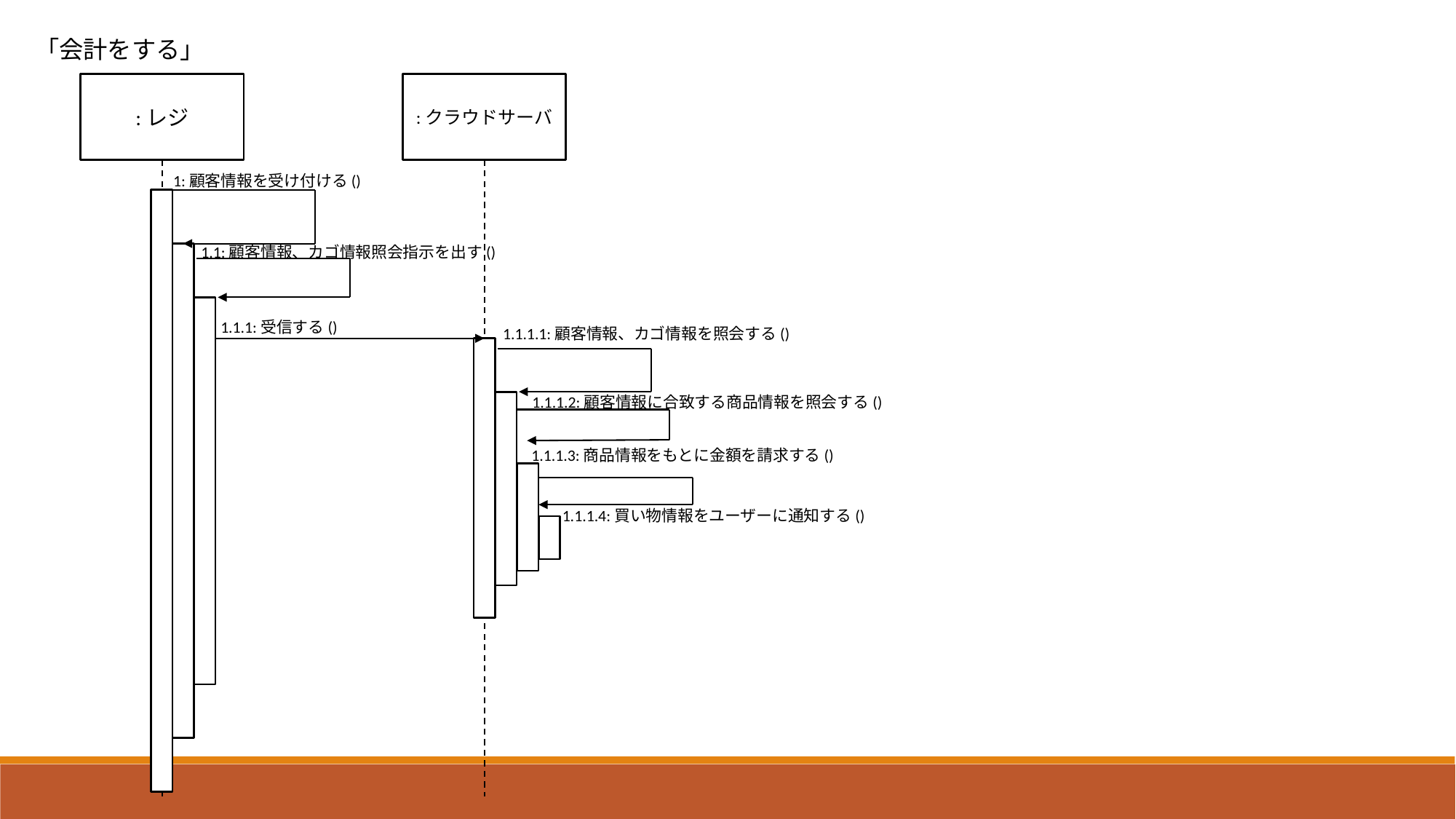

「会計をする」
:レジ
:クラウドサーバ
1:顧客情報を受け付ける()

1.1:顧客情報、カゴ情報照会指示を出す()

1.1.1:受信する()
1.1.1.1:顧客情報、カゴ情報を照会する()

1.1.1.2:顧客情報に合致する商品情報を照会する()

1.1.1.3:商品情報をもとに金額を請求する()

1.1.1.4:買い物情報をユーザーに通知する()